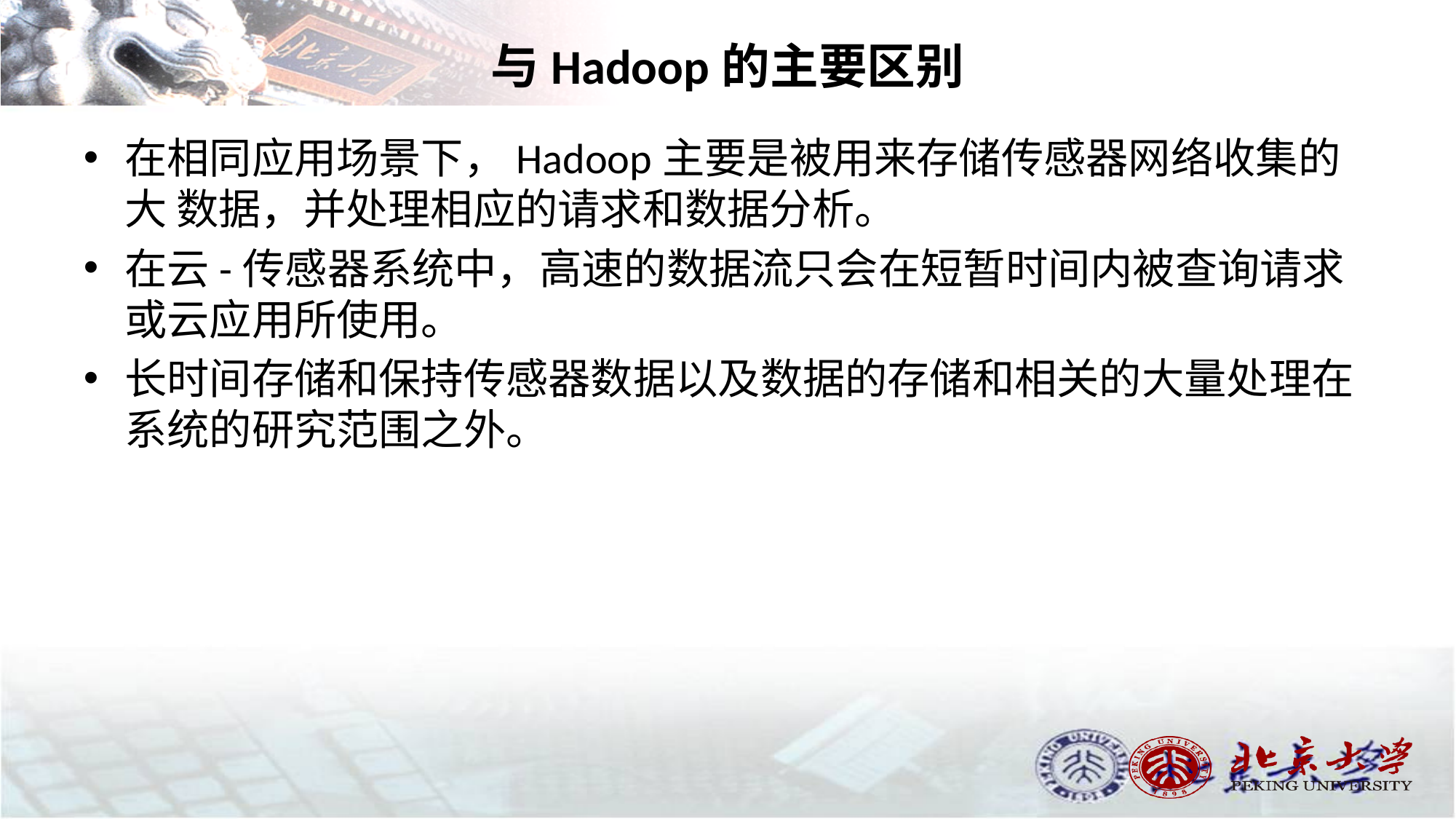

# 与Hadoop的主要区别
在相同应用场景下，Hadoop主要是被用来存储传感器网络收集的大 数据，并处理相应的请求和数据分析。
在云-传感器系统中，高速的数据流只会在短暂时间内被查询请求或云应用所使用。
长时间存储和保持传感器数据以及数据的存储和相关的大量处理在系统的研究范围之外。